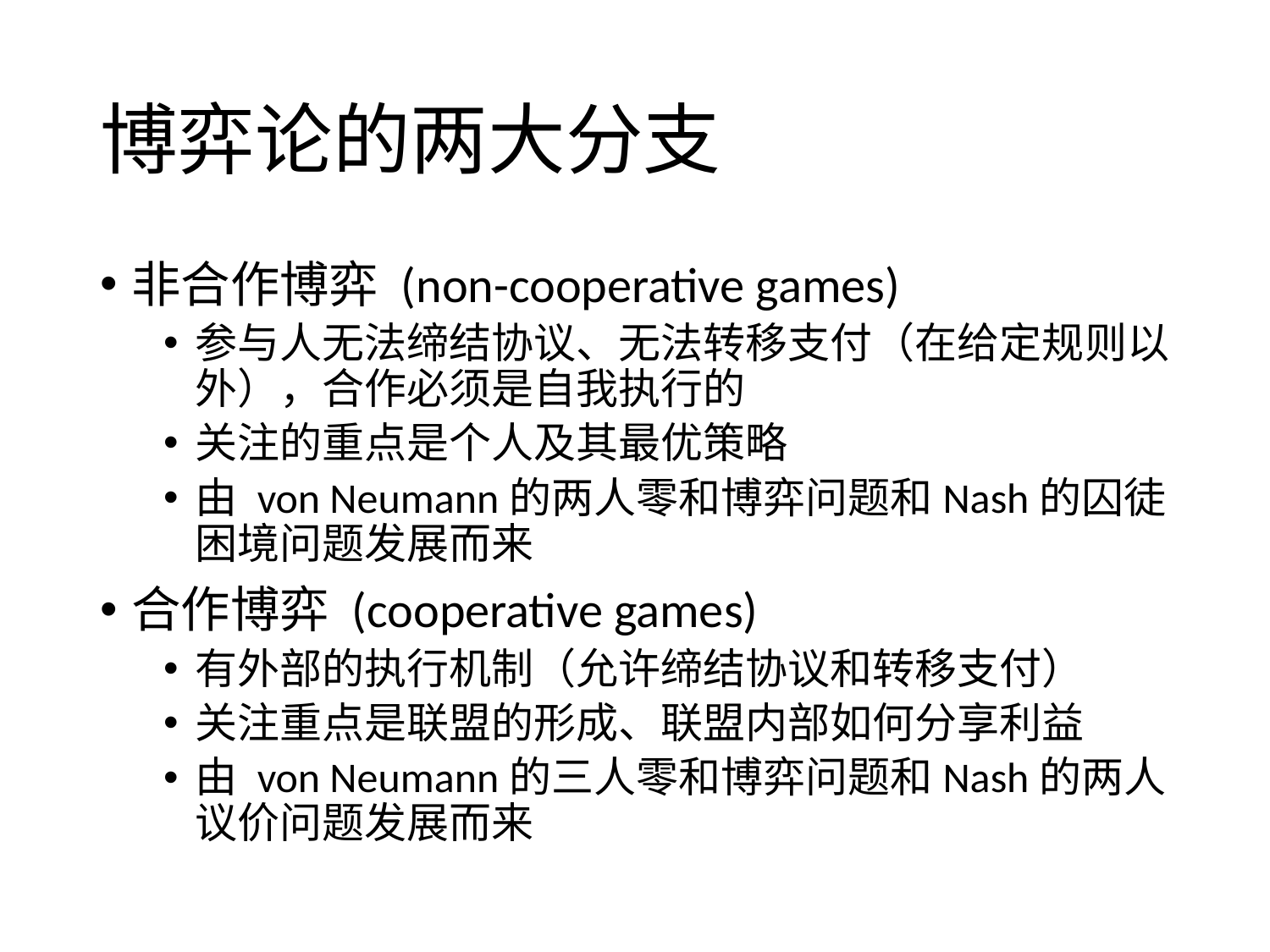

# 博弈论的两大分支
非合作博弈 (non-cooperative games)
参与人无法缔结协议、无法转移支付（在给定规则以外），合作必须是自我执行的
关注的重点是个人及其最优策略
由 von Neumann的两人零和博弈问题和Nash的囚徒困境问题发展而来
合作博弈 (cooperative games)
有外部的执行机制（允许缔结协议和转移支付）
关注重点是联盟的形成、联盟内部如何分享利益
由 von Neumann的三人零和博弈问题和Nash的两人议价问题发展而来